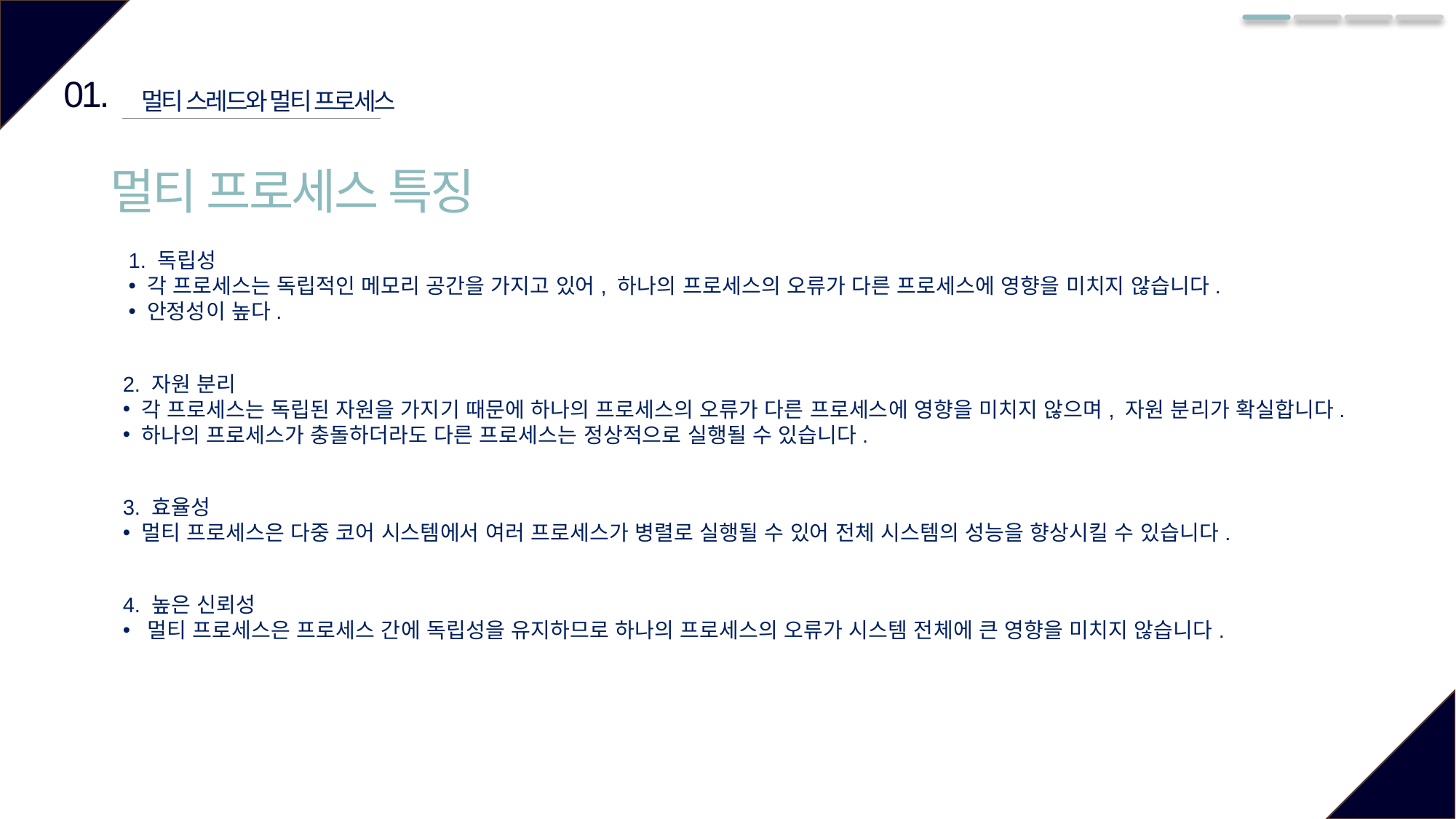

01.
멀티 스레드와 멀티 프로세스
멀티 프로세스 특징
1. 독립성
 각 프로세스는 독립적인 메모리 공간을 가지고 있어, 하나의 프로세스의 오류가 다른 프로세스에 영향을 미치지 않습니다.
 안정성이 높다.
2. 자원 분리
 각 프로세스는 독립된 자원을 가지기 때문에 하나의 프로세스의 오류가 다른 프로세스에 영향을 미치지 않으며, 자원 분리가 확실합니다.
 하나의 프로세스가 충돌하더라도 다른 프로세스는 정상적으로 실행될 수 있습니다.
3. 효율성
 멀티 프로세스은 다중 코어 시스템에서 여러 프로세스가 병렬로 실행될 수 있어 전체 시스템의 성능을 향상시킬 수 있습니다.
4. 높은 신뢰성
  멀티 프로세스은 프로세스 간에 독립성을 유지하므로 하나의 프로세스의 오류가 시스템 전체에 큰 영향을 미치지 않습니다.